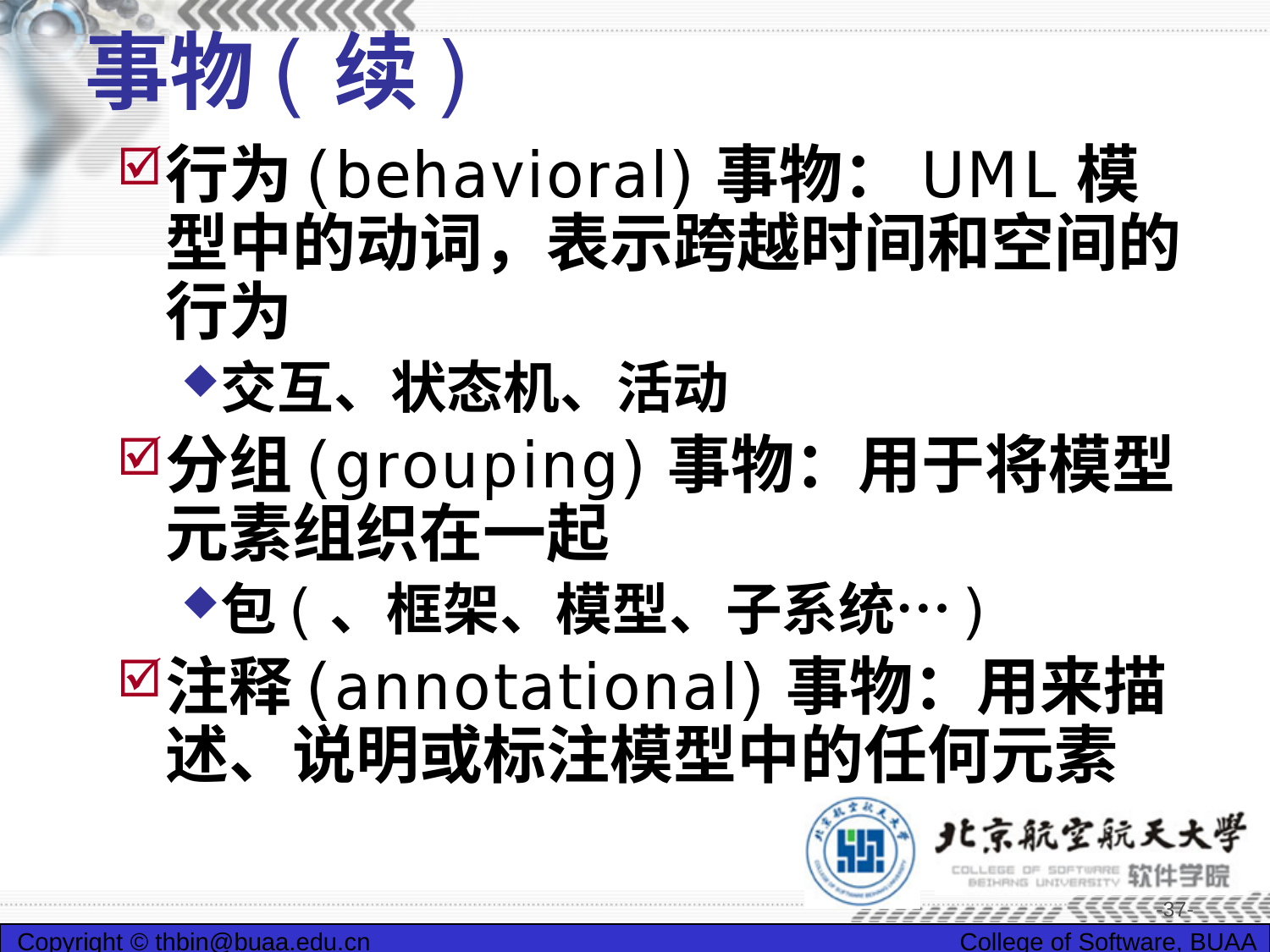

# 事物(续)
行为(behavioral)事物：UML模型中的动词，表示跨越时间和空间的行为
交互、状态机、活动
分组(grouping)事物：用于将模型元素组织在一起
包(、框架、模型、子系统…)
注释(annotational)事物：用来描述、说明或标注模型中的任何元素
-37-